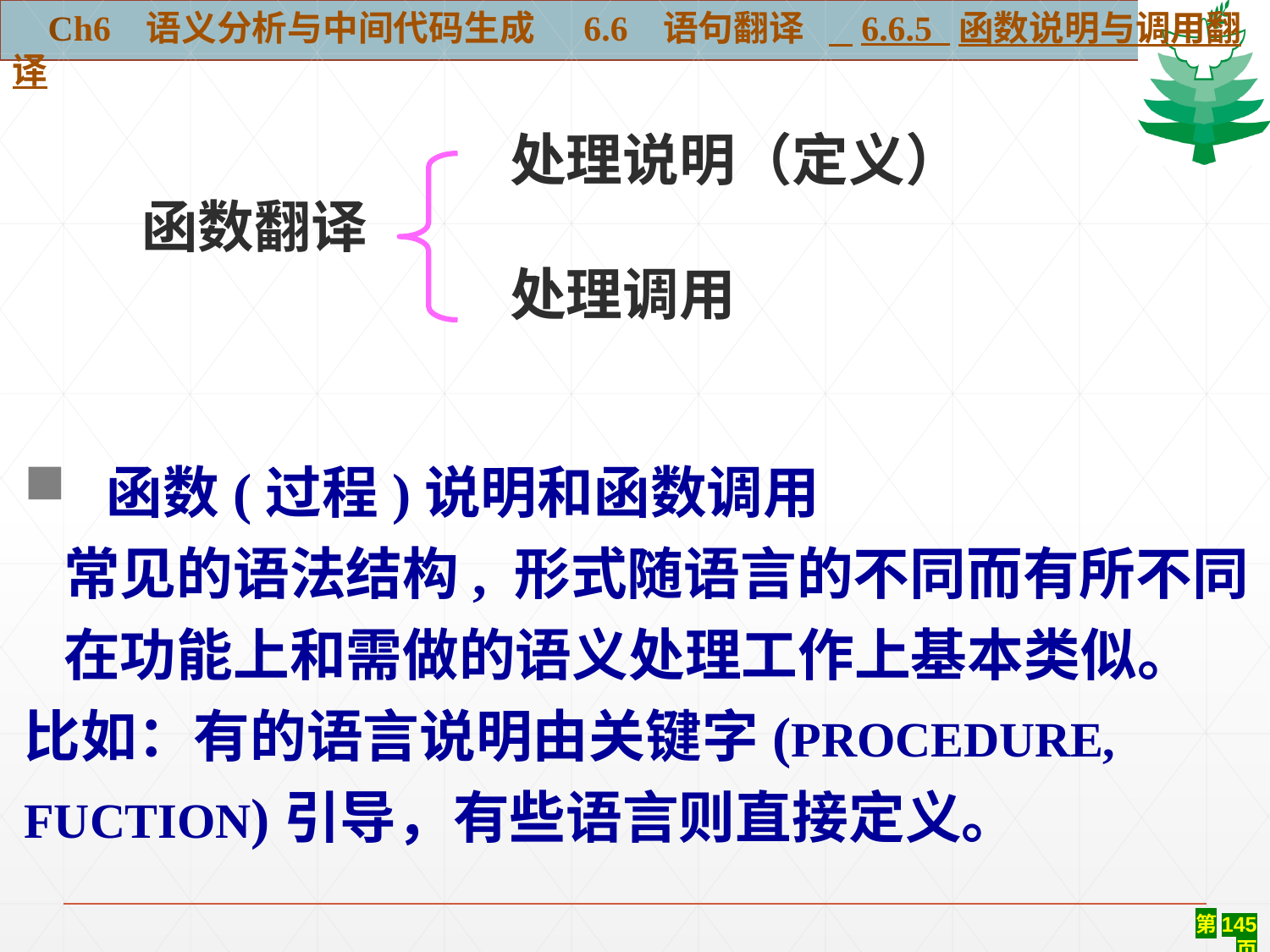

Ch6   语义分析与中间代码生成     6.6   语句翻译      6.6.5  函数说明与调用翻译
处理说明（定义）

  函数翻译
处理调用
  函数(过程)说明和函数调用
  常见的语法结构, 形式随语言的不同而有所不同
  在功能上和需做的语义处理工作上基本类似。
比如：有的语言说明由关键字(PROCEDURE, FUCTION)引导，有些语言则直接定义。